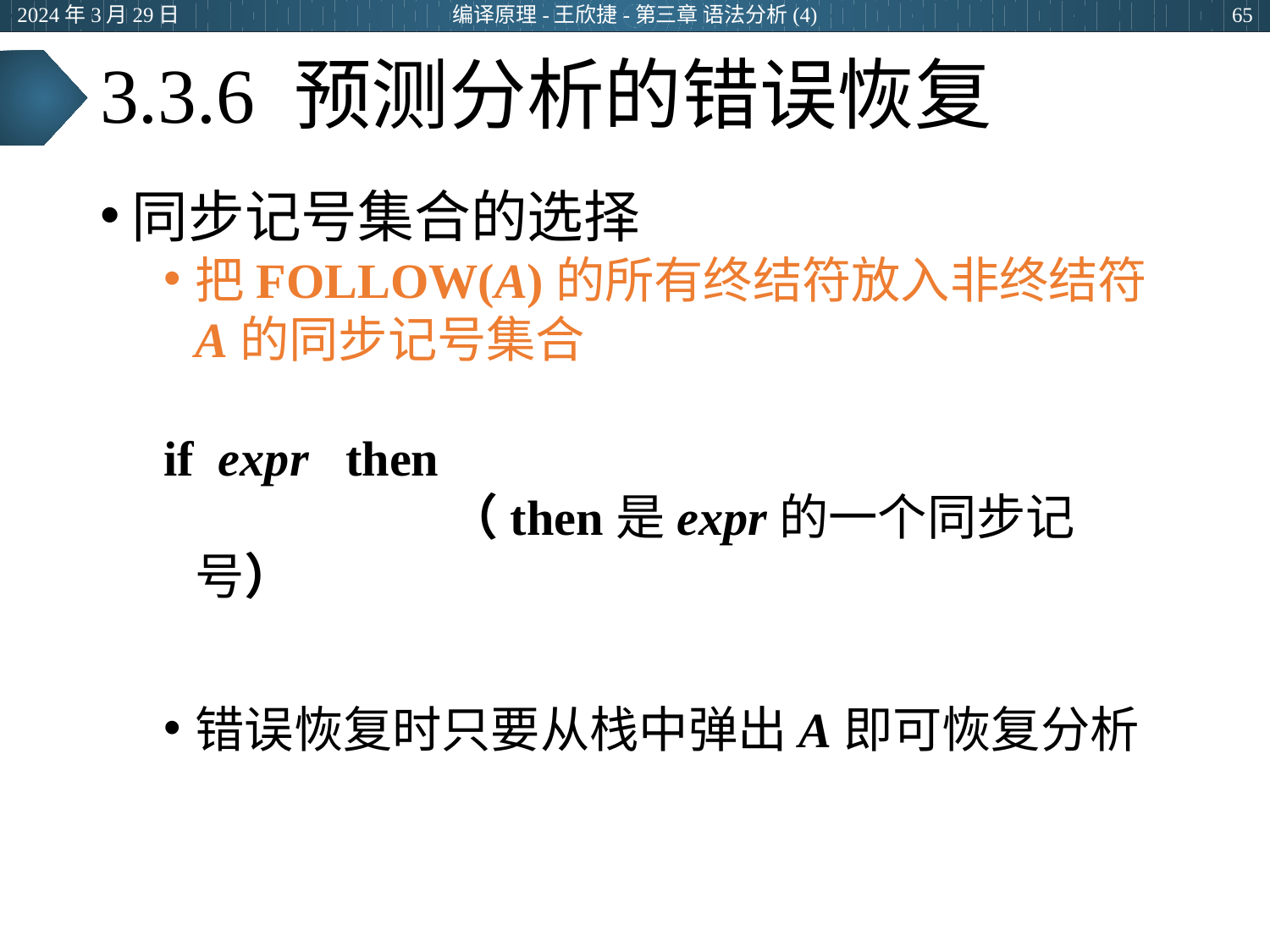

2024年3月29日
编译原理-王欣捷-第三章 语法分析(4)
65
# 3.3.6 预测分析的错误恢复
同步记号集合的选择
把FOLLOW(A)的所有终结符放入非终结符A的同步记号集合

if  expr   then
			（then是expr的一个同步记号）

错误恢复时只要从栈中弹出A即可恢复分析